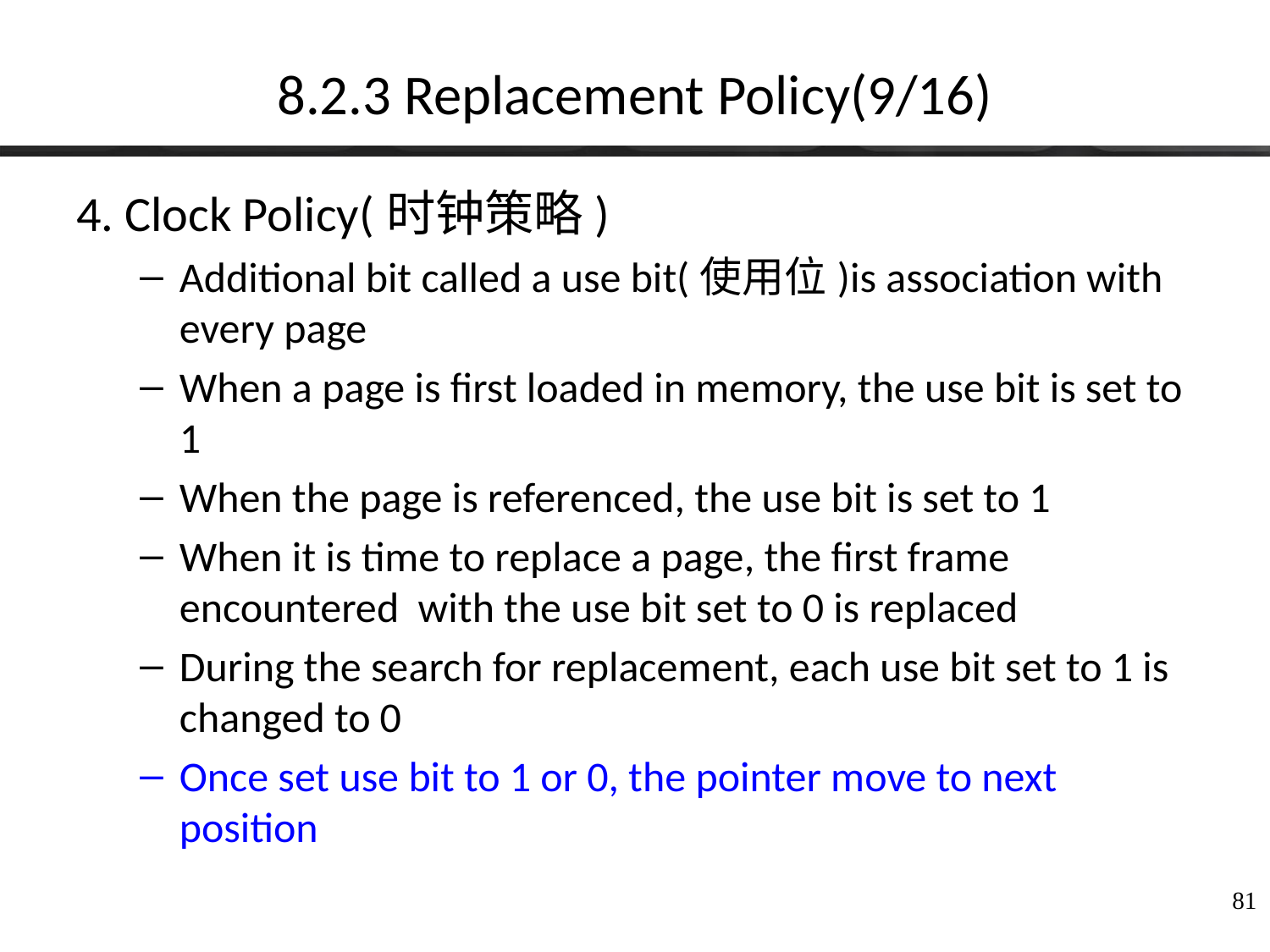

# 8.2.3 Replacement Policy(9/16)
4. Clock Policy(时钟策略)
Additional bit called a use bit(使用位)is association with every page
When a page is first loaded in memory, the use bit is set to 1
When the page is referenced, the use bit is set to 1
When it is time to replace a page, the first frame encountered  with the use bit set to 0 is replaced
During the search for replacement, each use bit set to 1 is changed to 0
Once set use bit to 1 or 0, the pointer move to next position

81